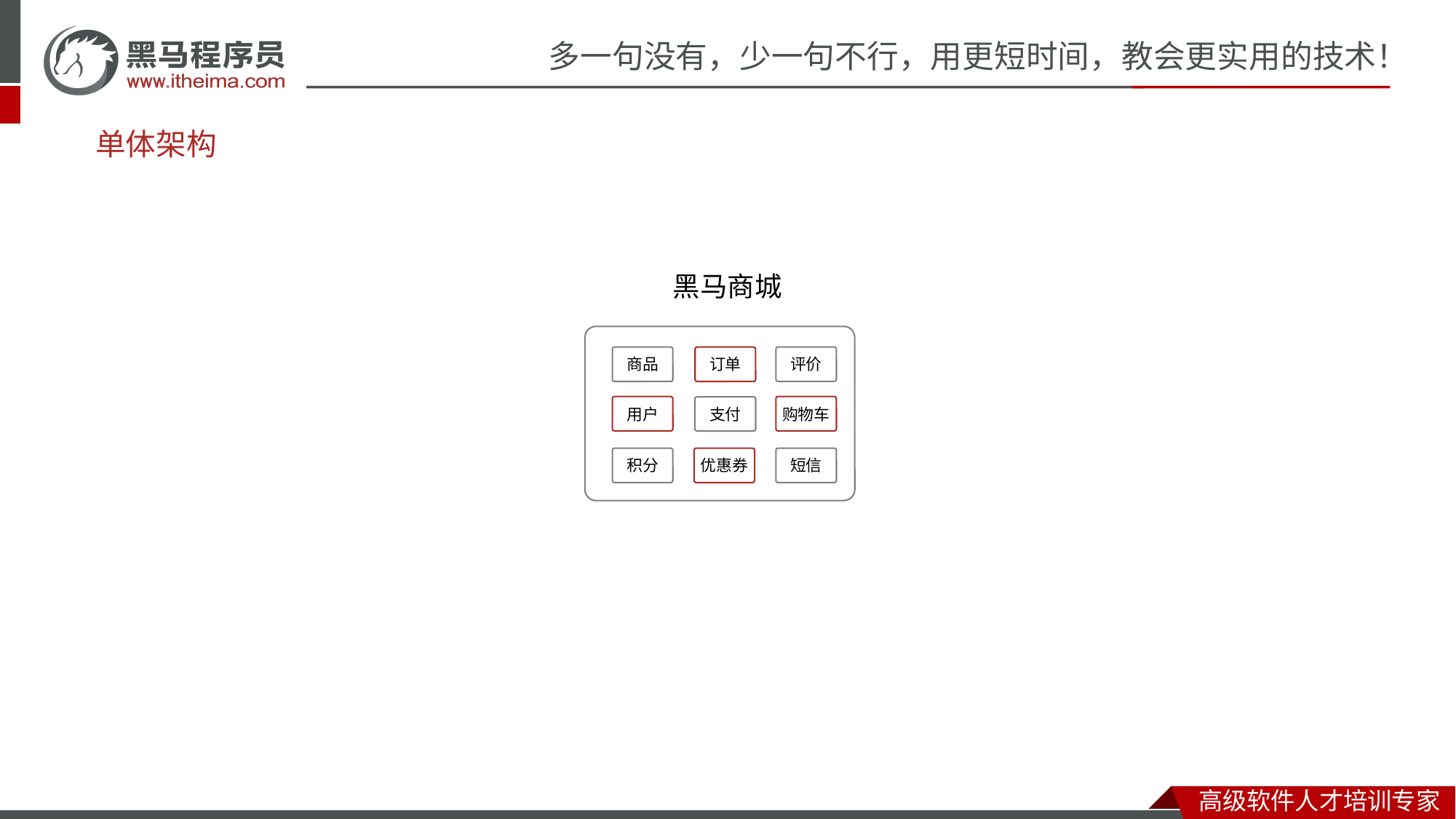

微服务
单体架构
黑马商城

评价
商品
订单
用户
购物车
支付
积分
优惠券
短信